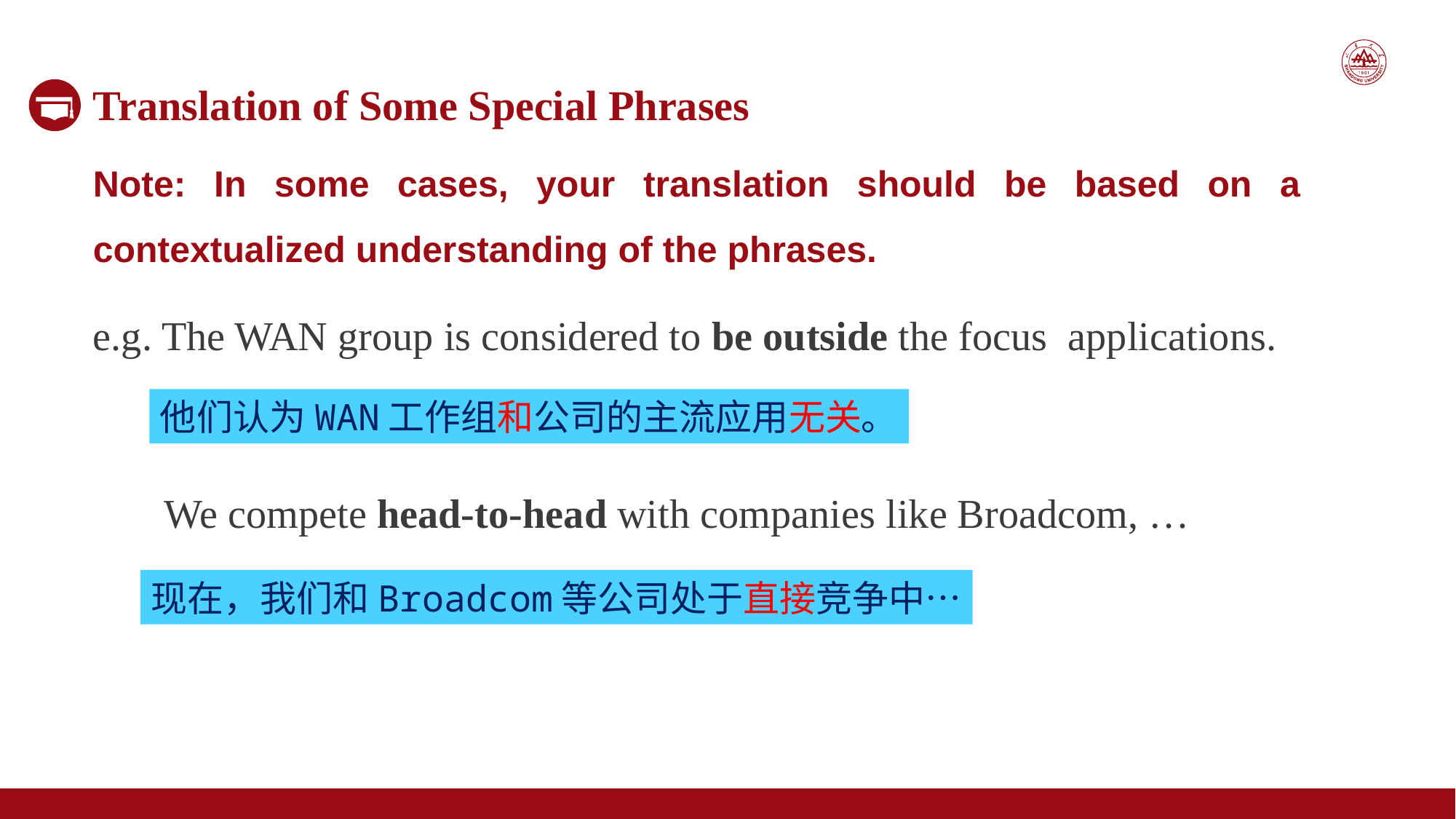

Translation of Some Special Phrases
Note: In some cases, your translation should be based on a contextualized understanding of the phrases.
e.g. The WAN group is considered to be outside the focus  applications.

       We compete head-to-head with companies like Broadcom, …

他们认为WAN工作组和公司的主流应用无关。
现在，我们和Broadcom等公司处于直接竞争中…